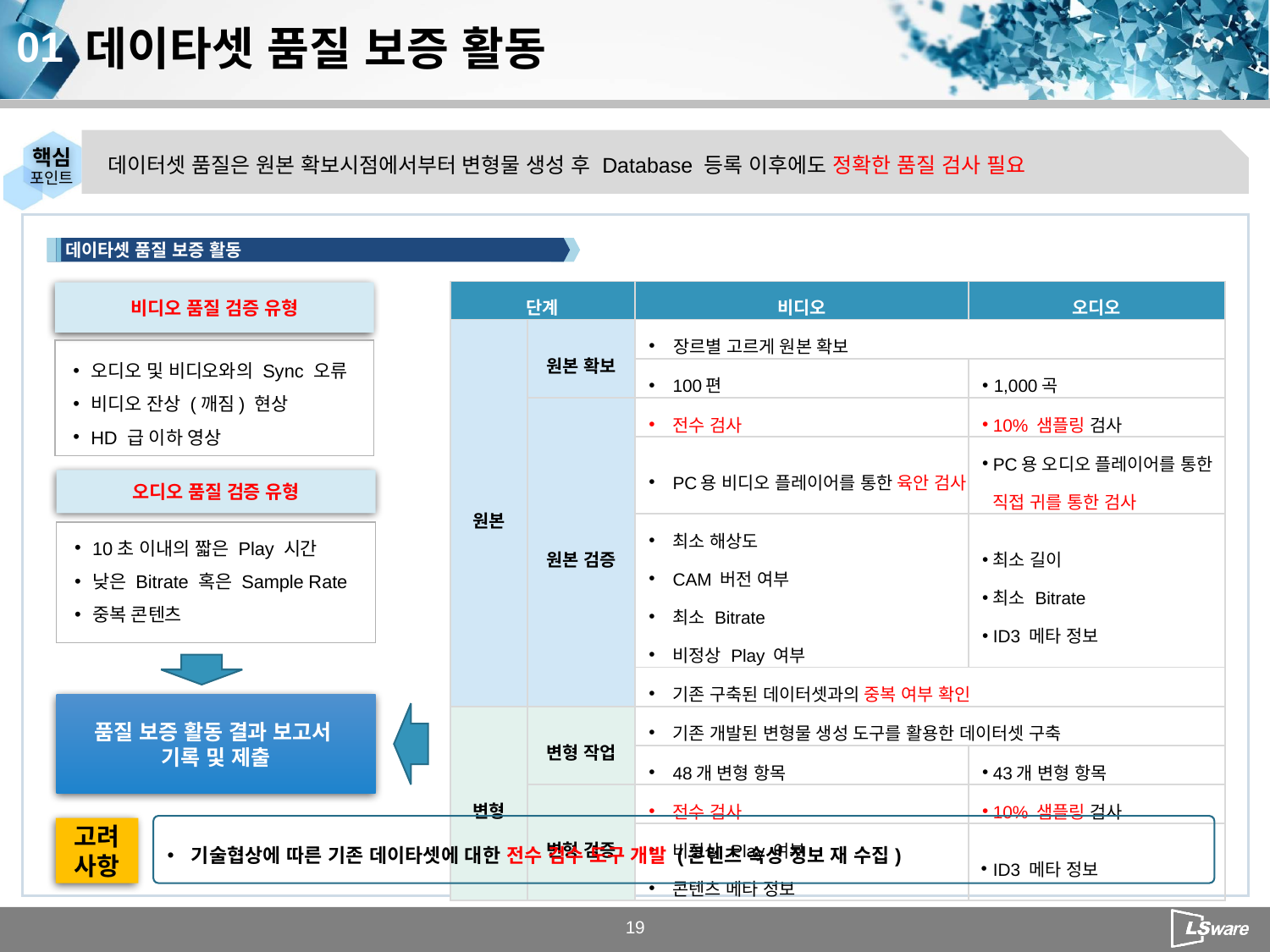

# 데이타셋 품질 보증 활동
01
데이터셋 품질은 원본 확보시점에서부터 변형물 생성 후 Database 등록 이후에도 정확한 품질 검사 필요

데이타셋 품질 보증 활동
| 단계 |  | 비디오 | 오디오 |
| --- | --- | --- | --- |
| 원본 | 원본 확보 | 장르별 고르게 원본 확보 |  |
|  |  | 100편 | 1,000곡 |
|  | 원본 검증 | 전수 검사 | 10% 샘플링 검사 |
|  |  | PC용 비디오 플레이어를 통한 육안 검사 | PC용 오디오 플레이어를 통한 직접 귀를 통한 검사 |
|  |  | 최소 해상도 CAM 버전 여부 최소 Bitrate 비정상 Play 여부 | 최소 길이 최소 Bitrate ID3 메타 정보 |
|  |  | 기존 구축된 데이터셋과의 중복 여부 확인 |  |
| 변형 | 변형 작업 | 기존 개발된 변형물 생성 도구를 활용한 데이터셋 구축 |  |
|  |  | 48개 변형 항목 | 43개 변형 항목 |
|  | 변형 검증 | 전수 검사 | 10% 샘플링 검사 |
|  |  | 비정상 Play 여부 콘텐츠 메타 정보 | ID3 메타 정보 |
비디오 품질 검증 유형

오디오 및 비디오와의 Sync 오류
비디오 잔상 (깨짐) 현상
HD 급 이하 영상
오디오 품질 검증 유형
10초 이내의 짧은 Play 시간
낮은 Bitrate 혹은 Sample Rate
중복 콘텐츠

품질 보증 활동 결과 보고서
기록 및 제출

기술협상에 따른 기존 데이타셋에 대한 전수 검수 도구 개발 (콘텐츠 속성 정보 재 수집)
고려
사항